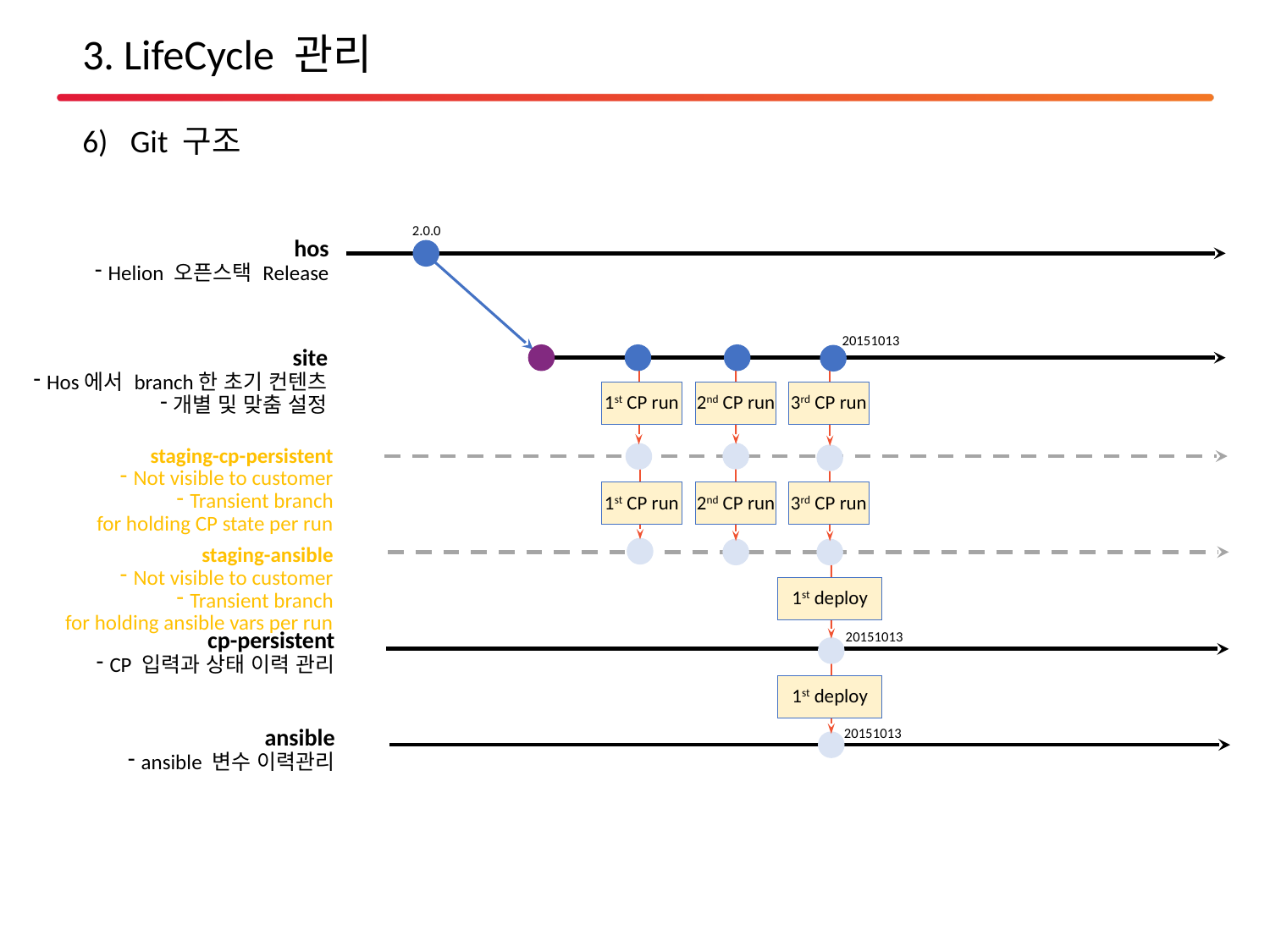

3. LifeCycle 관리
Git 구조
2.0.0
hos
Helion 오픈스택 Release

20151013
site
Hos에서 branch한 초기 컨텐츠
개별 및 맞춤 설정

1st CP run
2nd CP run
3rd CP run

staging-cp-persistent
Not visible to customer
Transient branch
 for holding CP state per run

1st CP run
2nd CP run
3rd CP run

staging-ansible
Not visible to customer
Transient branch
 for holding ansible vars per run

1st deploy
cp-persistent
CP 입력과 상태 이력 관리
20151013

1st deploy
ansible
ansible 변수 이력관리

20151013